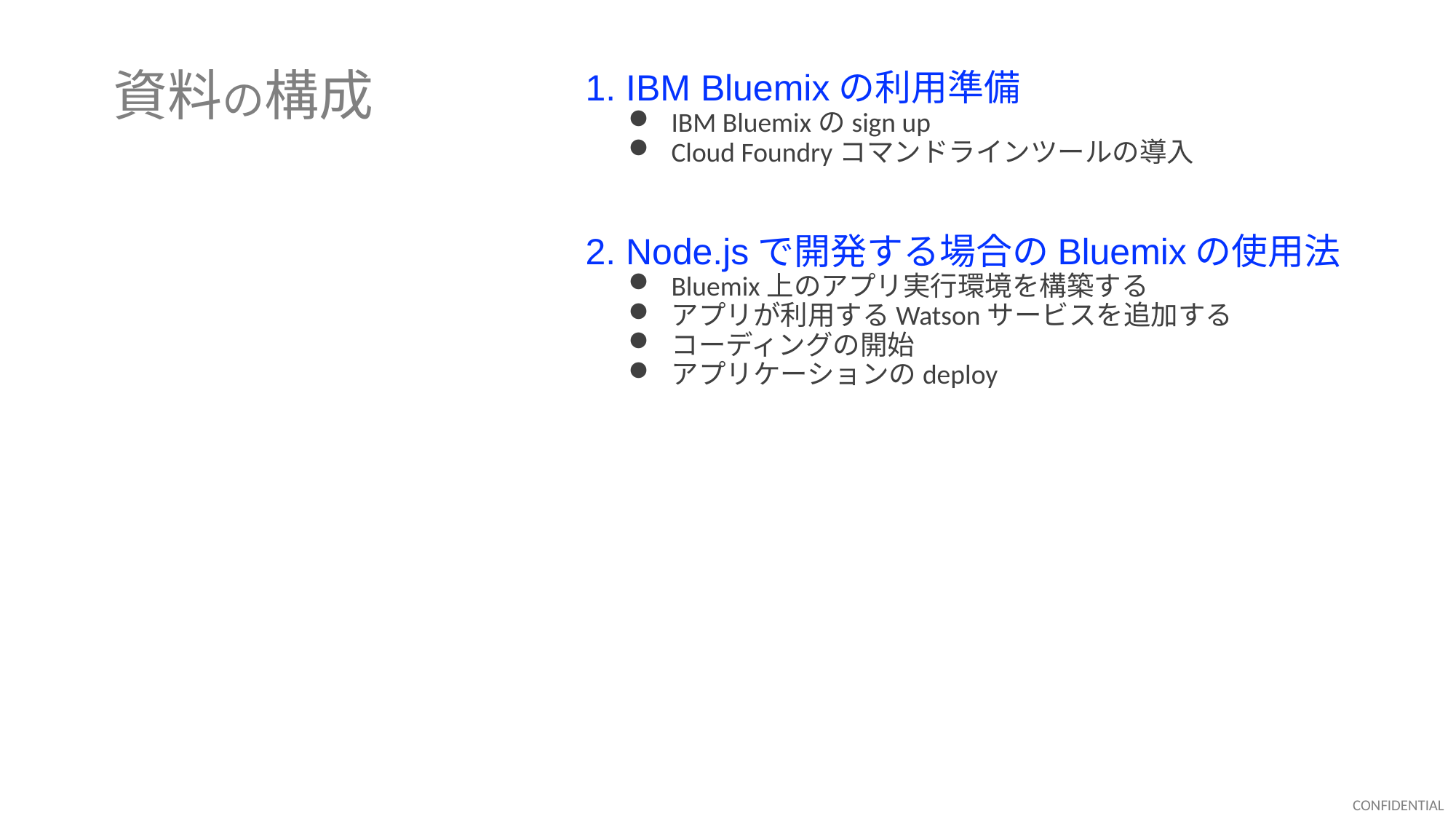

資料の構成
1. IBM Bluemixの利用準備
IBM Bluemixのsign up
Cloud Foundryコマンドラインツールの導入

2. Node.jsで開発する場合のBluemixの使用法
Bluemix上のアプリ実行環境を構築する
アプリが利用するWatsonサービスを追加する
コーディングの開始
アプリケーションのdeploy

CONFIDENTIAL